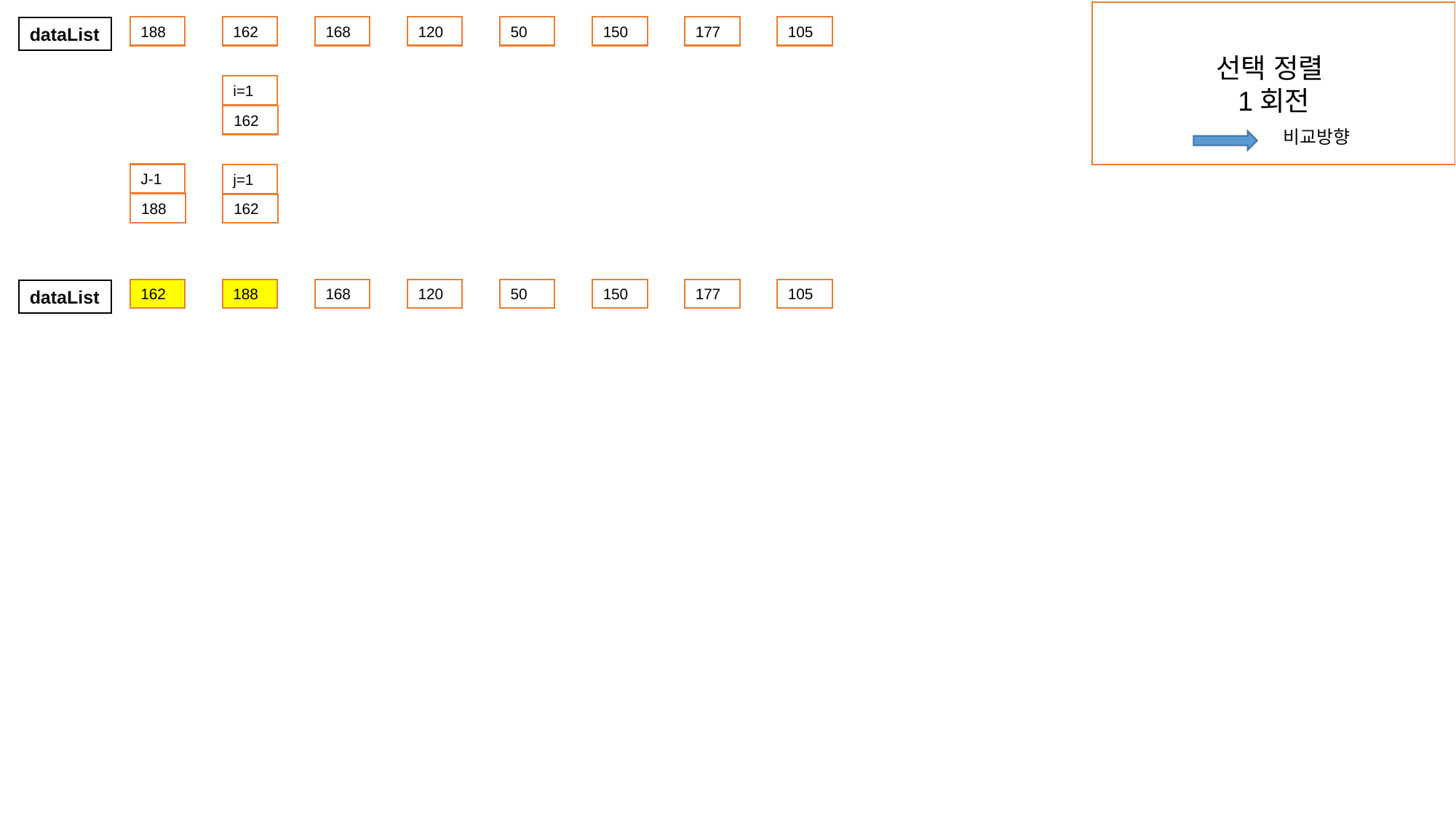

선택 정렬
1회전
177
105
50
150
120
168
162
188
dataList
i=1
162
비교방향

J-1
j=1
188
162
188
177
105
50
150
120
168
162
dataList